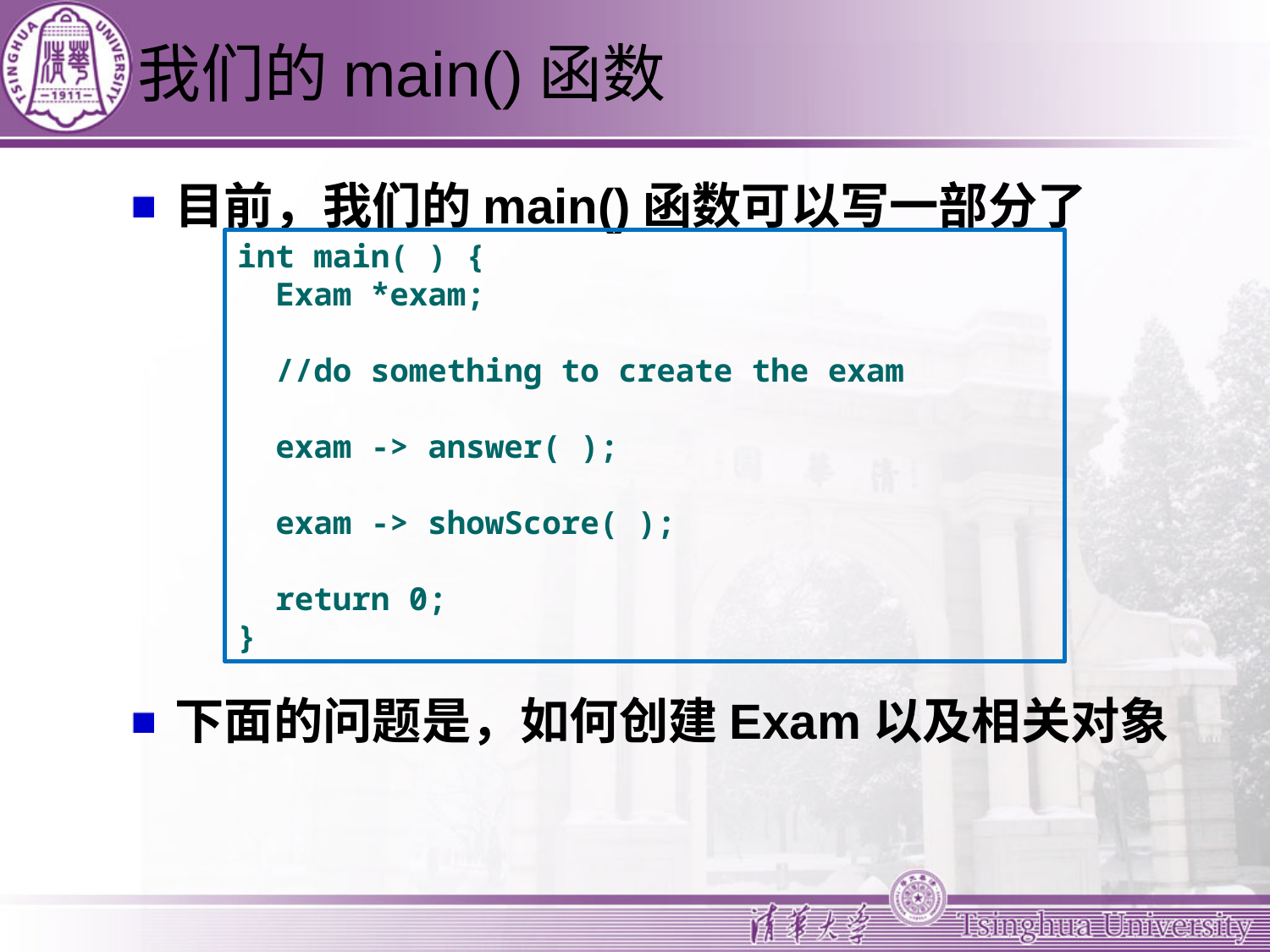

# 我们的main()函数
目前，我们的main()函数可以写一部分了

下面的问题是，如何创建Exam以及相关对象
int main( ) {
  Exam *exam;

  //do something to create the exam

  exam -> answer( );

  exam -> showScore( );

  return 0;
}